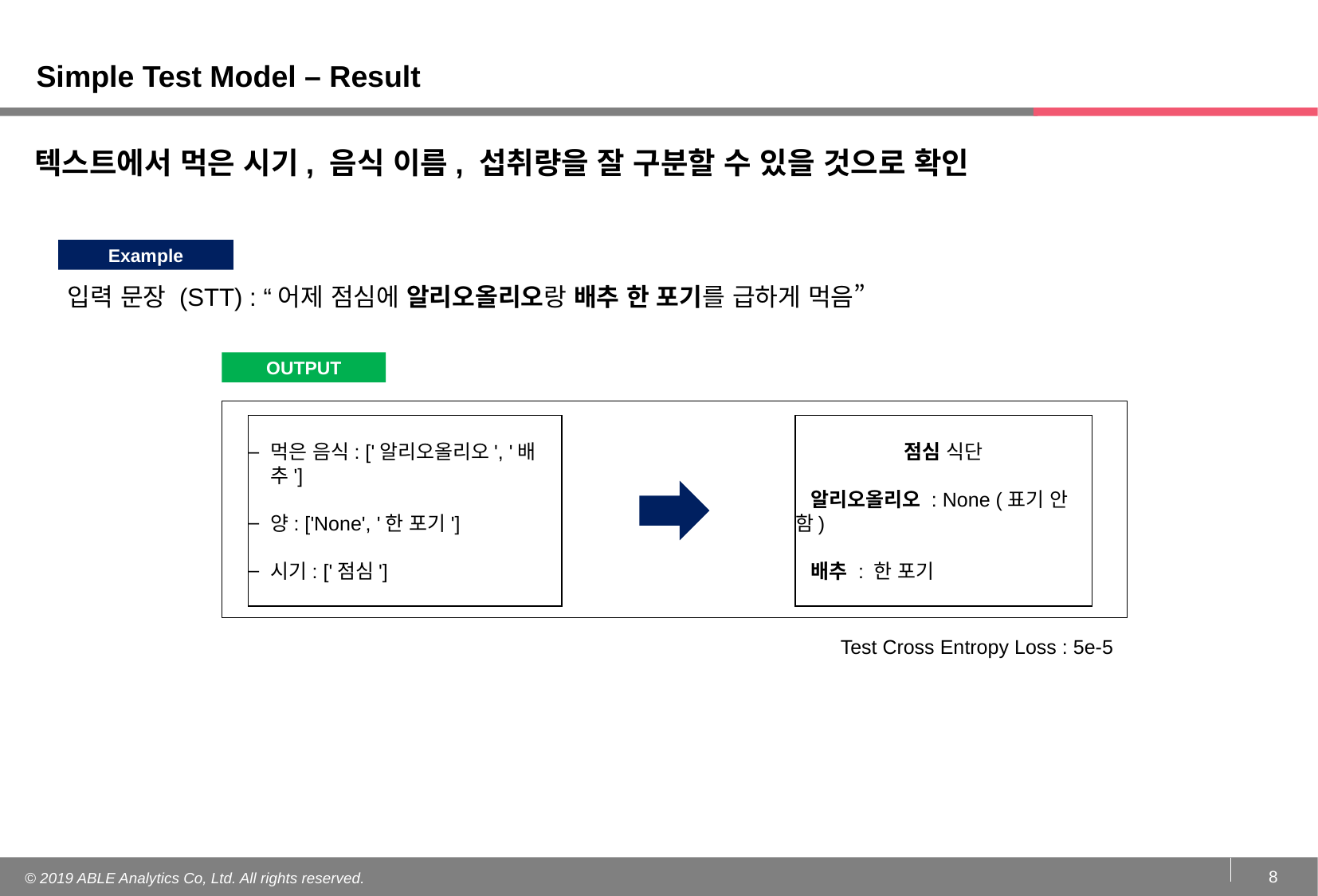

# Simple Test Model – Result
텍스트에서 먹은 시기, 음식 이름, 섭취량을 잘 구분할 수 있을 것으로 확인
Example
입력 문장 (STT) : “어제 점심에 알리오올리오랑 배추 한 포기를 급하게 먹음”
OUTPUT

먹은 음식: ['알리오올리오', '배추']

양: ['None', '한 포기']

시기: ['점심']

점심 식단

  알리오올리오 : None (표기 안함)

  배추 : 한 포기

Test Cross Entropy Loss : 5e-5
8